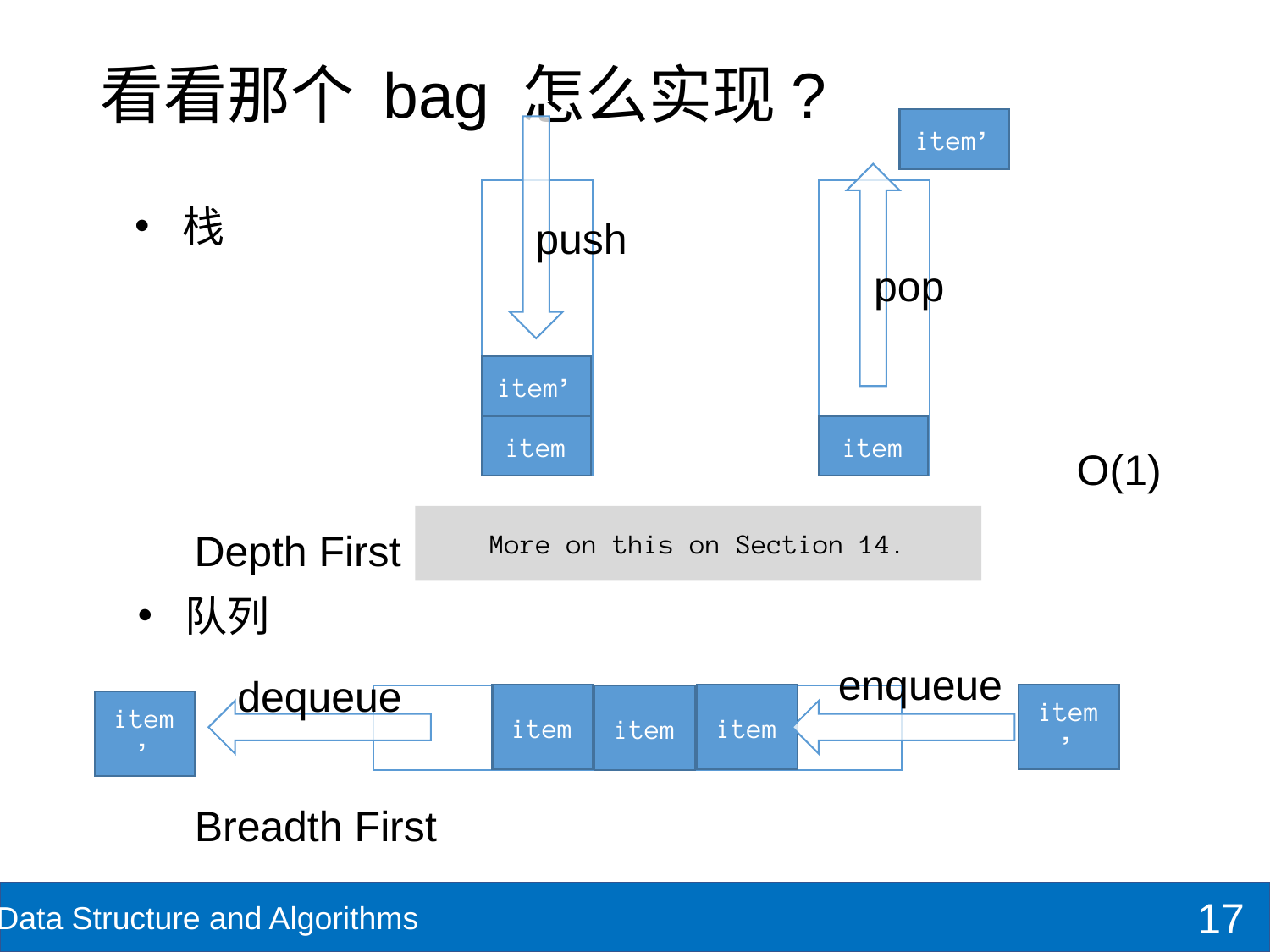

# 看看那个 bag 怎么实现?
item’

栈
push
pop
item’
item
item
O(1)
More on this on Section 14.
Depth First
队列

enqueue
dequeue
item’
item
item

item
item’
Breadth First
17